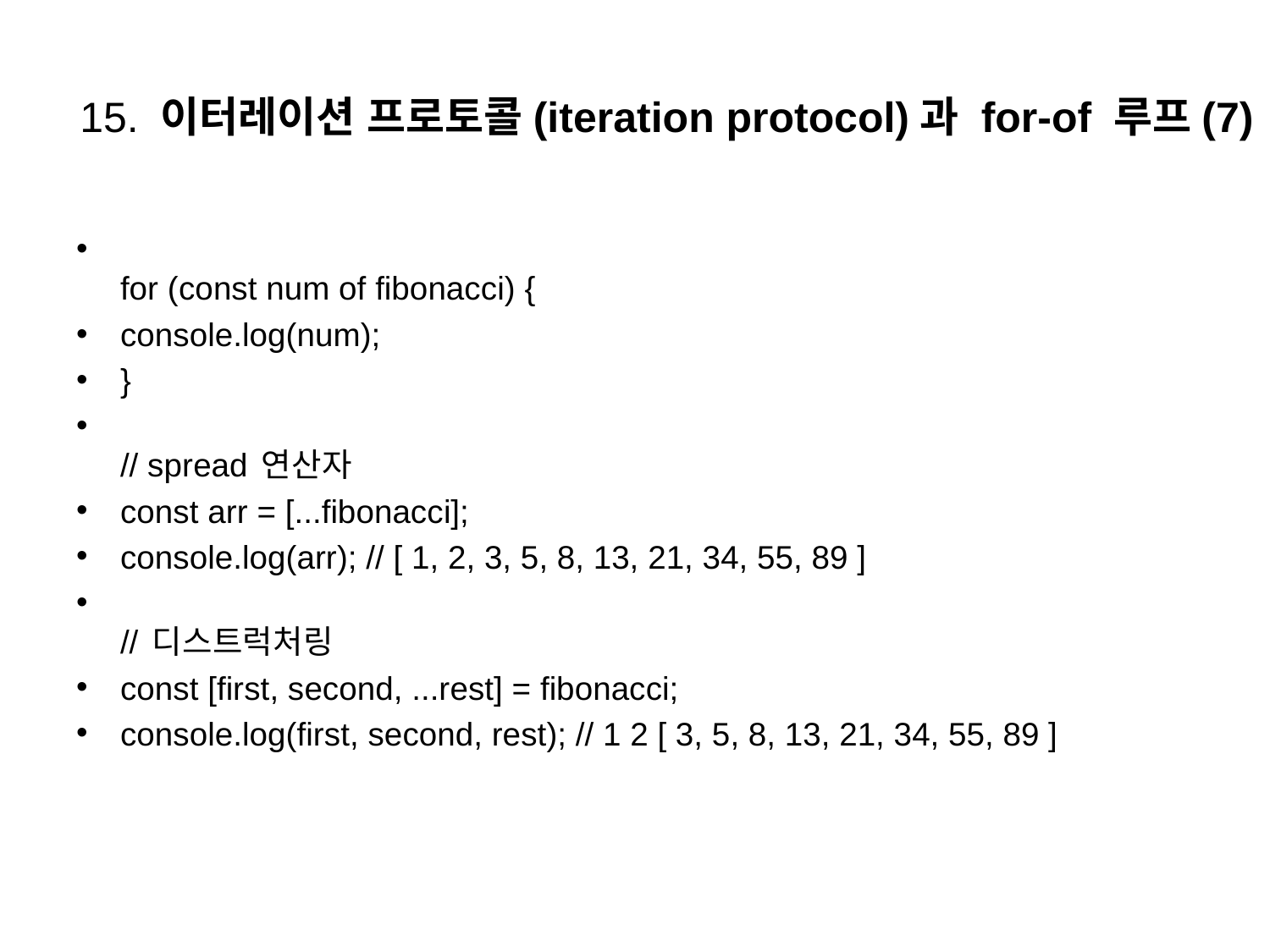

# 15. 이터레이션 프로토콜(iteration protocol)과 for-of 루프(7)
for (const num of fibonacci) {
console.log(num);
}
// spread 연산자
const arr = [...fibonacci];
console.log(arr); // [ 1, 2, 3, 5, 8, 13, 21, 34, 55, 89 ]
// 디스트럭처링
const [first, second, ...rest] = fibonacci;
console.log(first, second, rest); // 1 2 [ 3, 5, 8, 13, 21, 34, 55, 89 ]